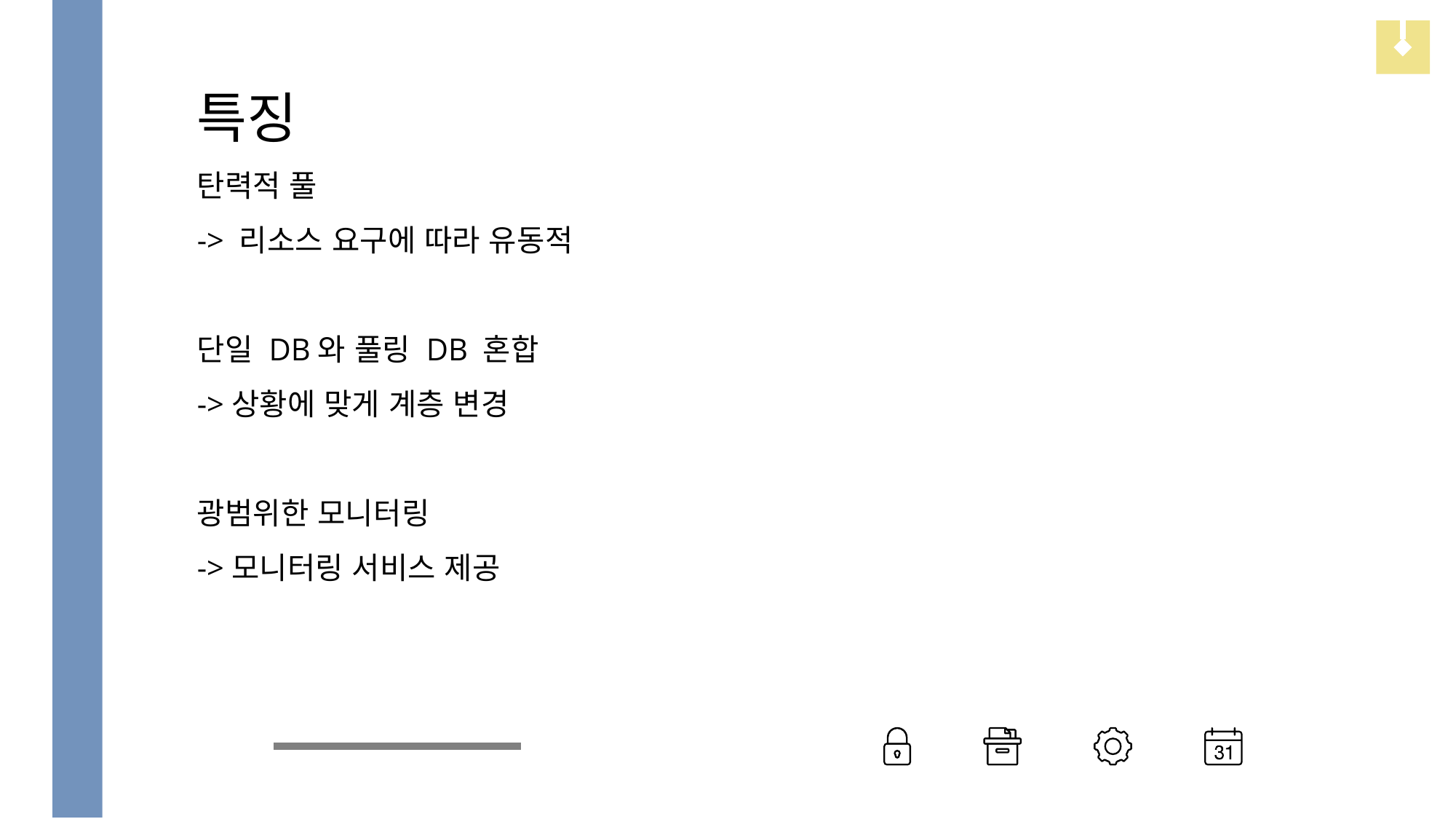

특징
탄력적 풀
-> 리소스 요구에 따라 유동적

단일 DB와 풀링 DB 혼합
->상황에 맞게 계층 변경

광범위한 모니터링
->모니터링 서비스 제공